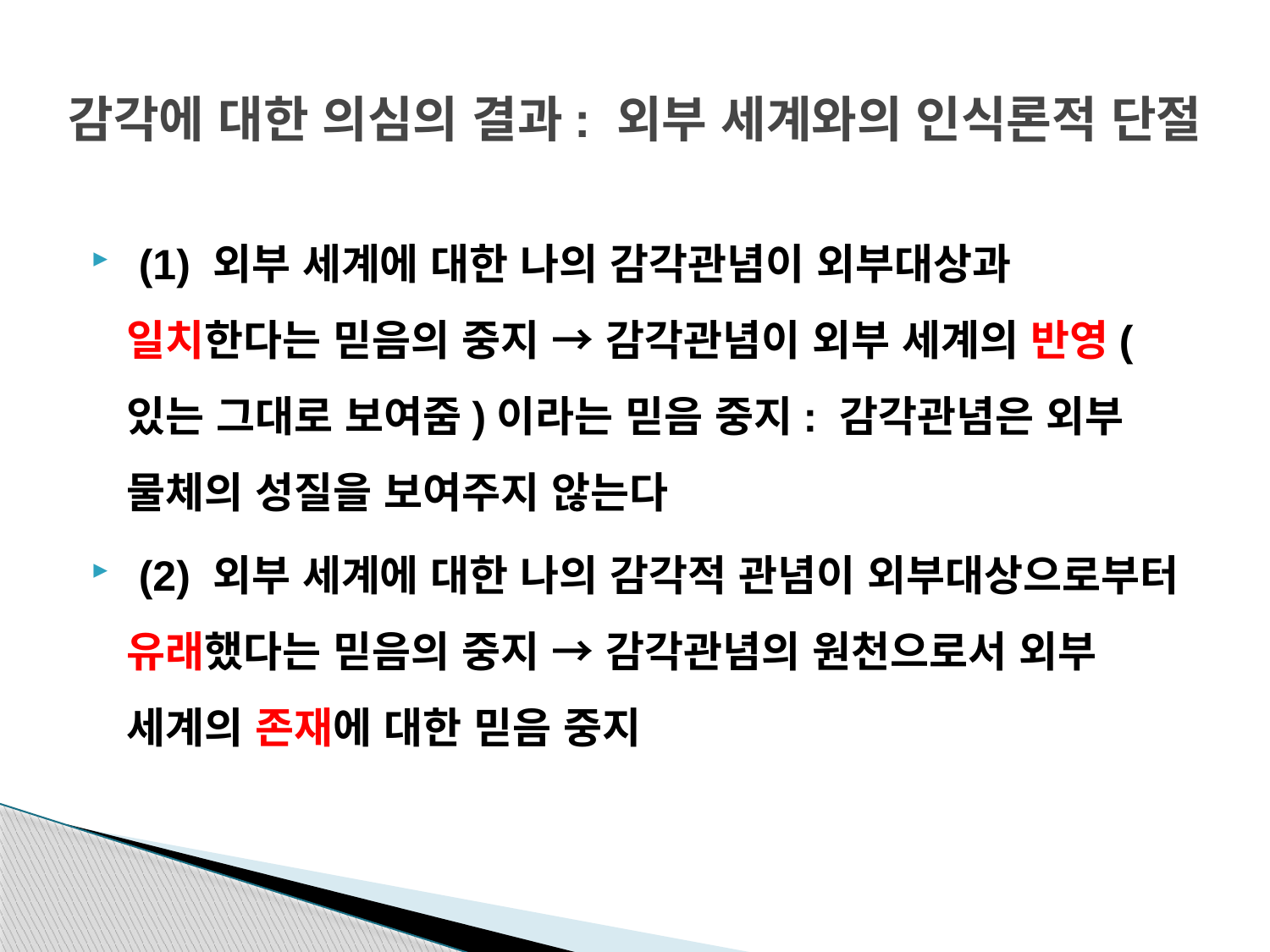

# 감각에 대한 의심의 결과: 외부 세계와의 인식론적 단절
 (1) 외부 세계에 대한 나의 감각관념이 외부대상과 일치한다는 믿음의 중지 → 감각관념이 외부 세계의 반영(있는 그대로 보여줌)이라는 믿음 중지: 감각관념은 외부 물체의 성질을 보여주지 않는다
 (2) 외부 세계에 대한 나의 감각적 관념이 외부대상으로부터 유래했다는 믿음의 중지 → 감각관념의 원천으로서 외부 세계의 존재에 대한 믿음 중지